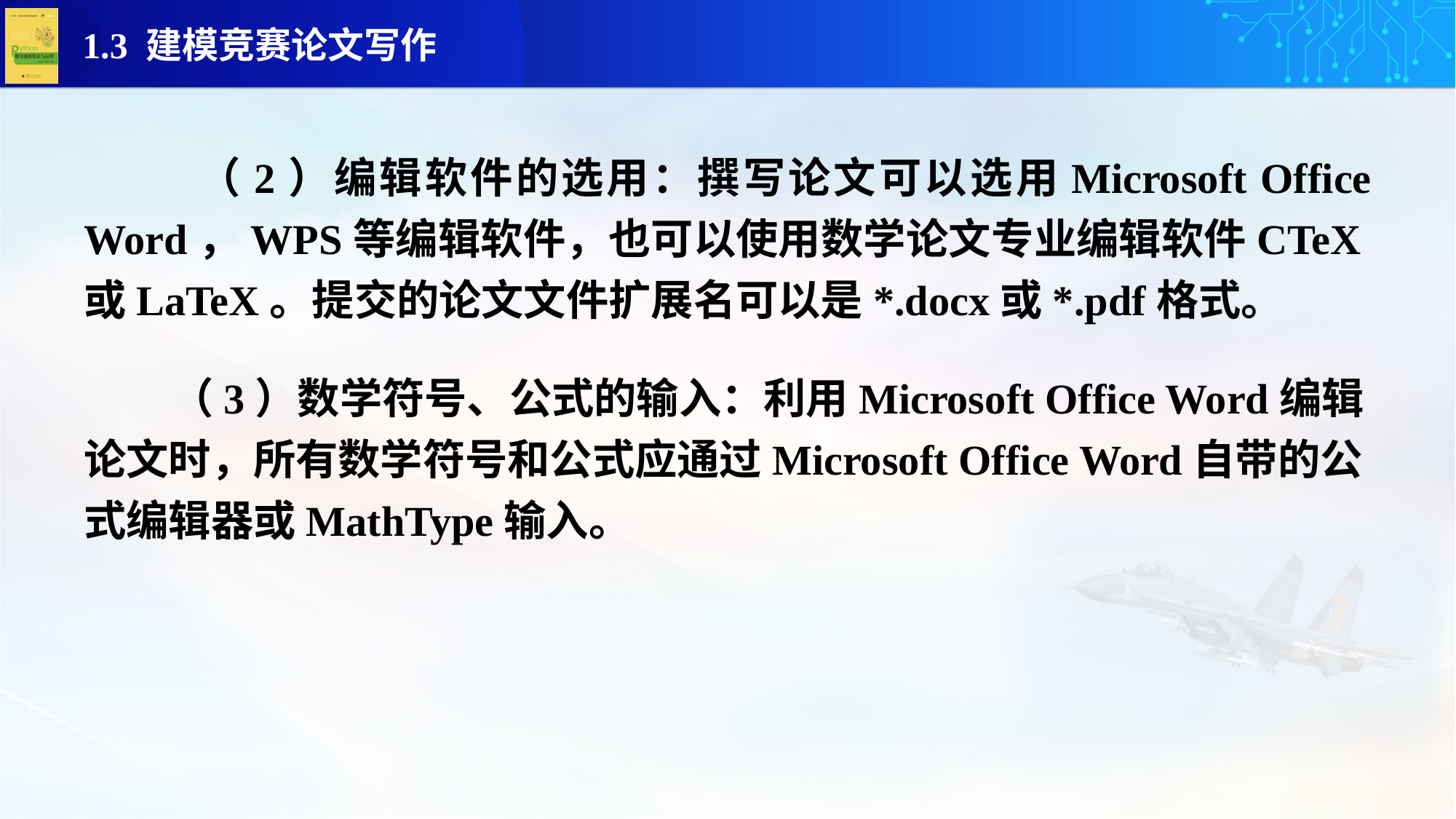

（2）编辑软件的选用：撰写论文可以选用Microsoft Office Word，WPS等编辑软件，也可以使用数学论文专业编辑软件CTeX或LaTeX。提交的论文文件扩展名可以是*.docx或*.pdf格式。

        （3）数学符号、公式的输入：利用Microsoft Office Word编辑论文时，所有数学符号和公式应通过Microsoft Office Word自带的公式编辑器或MathType输入。